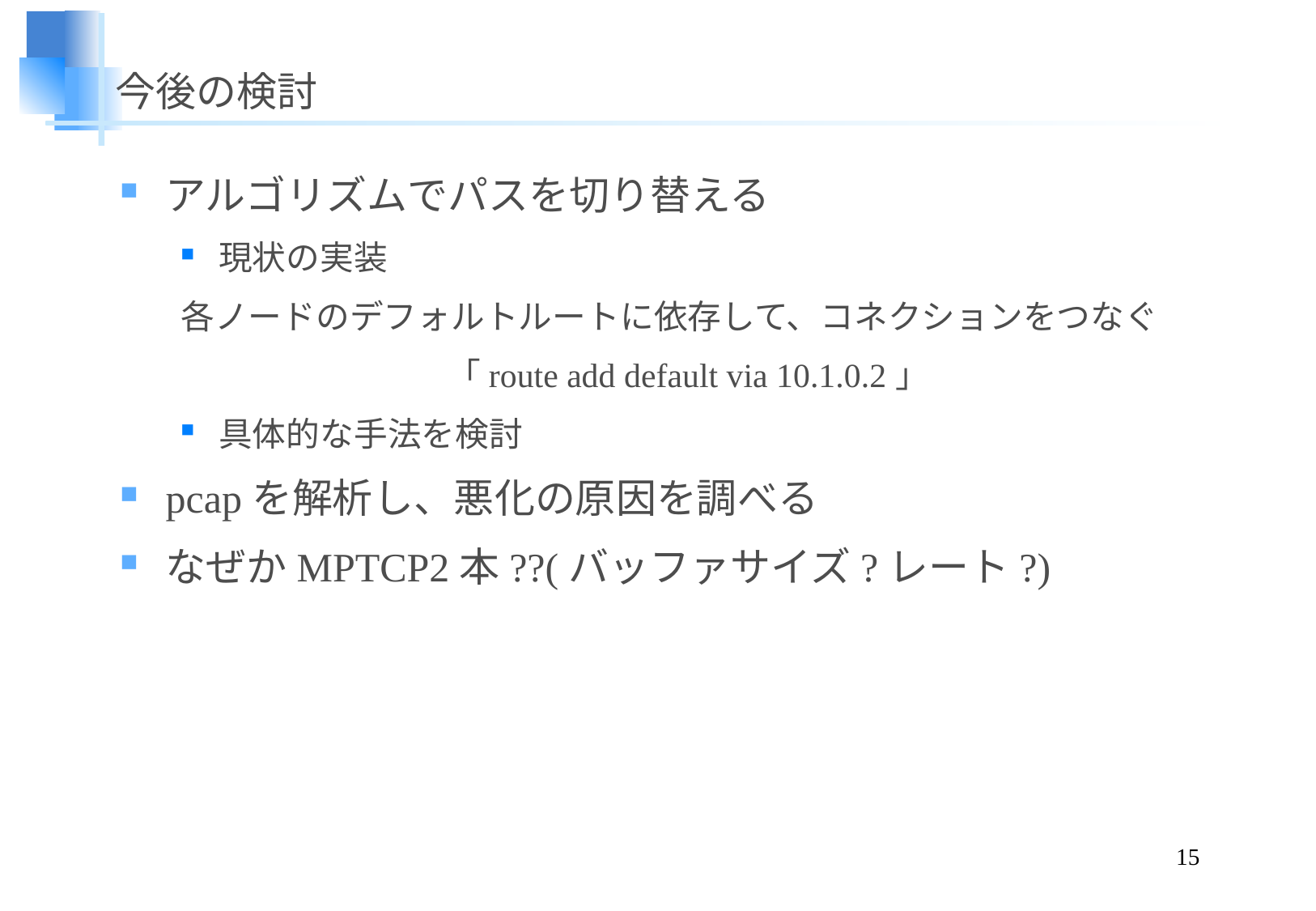

# 今後の検討
アルゴリズムでパスを切り替える
現状の実装
各ノードのデフォルトルートに依存して、コネクションをつなぐ
「route add default via 10.1.0.2」
具体的な手法を検討
pcapを解析し、悪化の原因を調べる
なぜかMPTCP2本??(バッファサイズ?レート?)

15